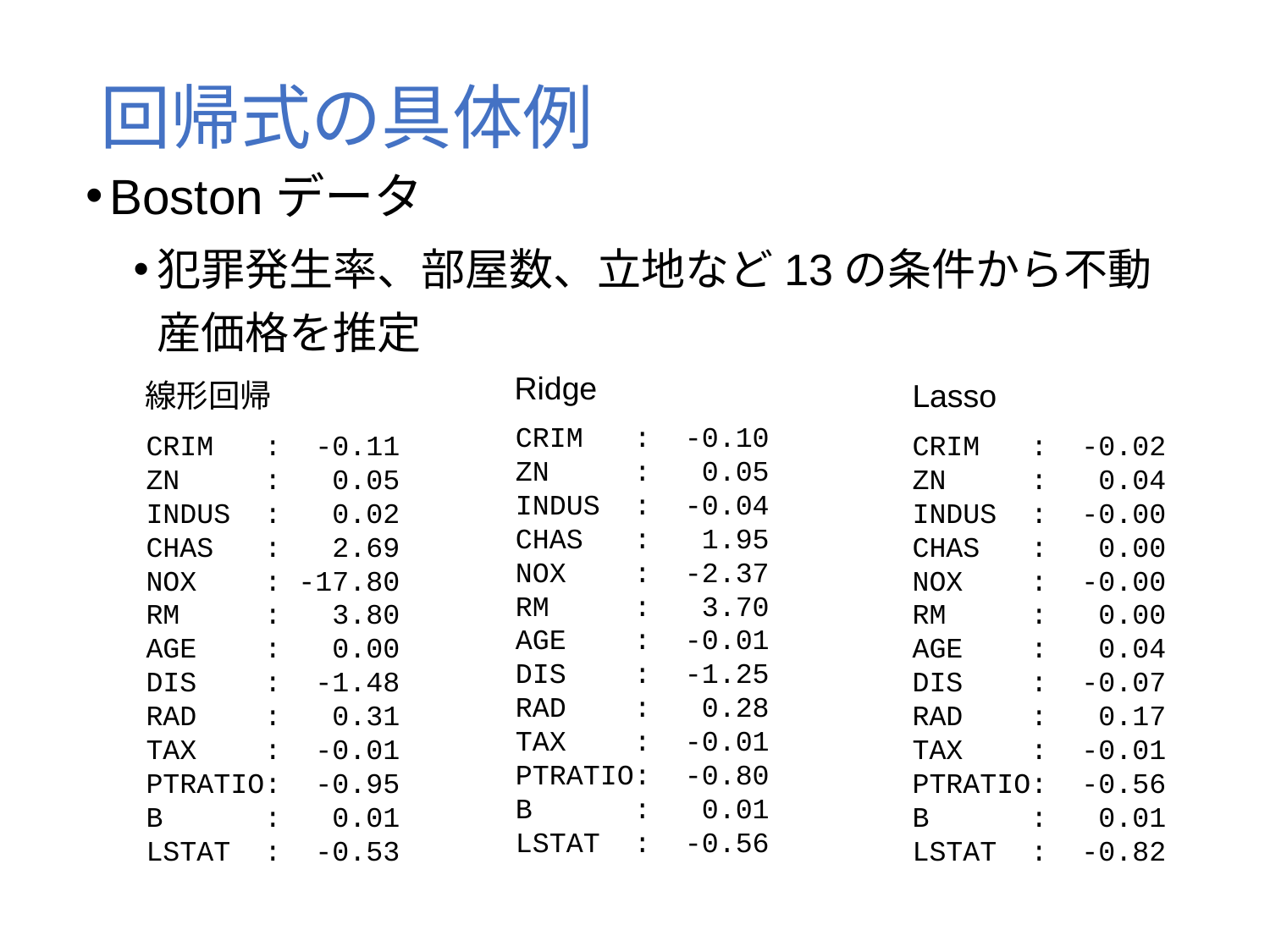

# 回帰式の具体例
Bostonデータ
犯罪発生率、部屋数、立地など13の条件から不動産価格を推定
Ridge
線形回帰
Lasso
CRIM   :  -0.10
ZN     :   0.05
INDUS  :  -0.04
CHAS   :   1.95
NOX    :  -2.37
RM     :   3.70
AGE    :  -0.01
DIS    :  -1.25
RAD    :   0.28
TAX    :  -0.01
PTRATIO:  -0.80
B      :   0.01
LSTAT  :  -0.56
CRIM   :  -0.11
ZN     :   0.05
INDUS  :   0.02
CHAS   :   2.69
NOX    : -17.80
RM     :   3.80
AGE    :   0.00
DIS    :  -1.48
RAD    :   0.31
TAX    :  -0.01
PTRATIO:  -0.95
B      :   0.01
LSTAT  :  -0.53
CRIM   :  -0.02
ZN     :   0.04
INDUS  :  -0.00
CHAS   :   0.00
NOX    :  -0.00
RM     :   0.00
AGE    :   0.04
DIS    :  -0.07
RAD    :   0.17
TAX    :  -0.01
PTRATIO:  -0.56
B      :   0.01
LSTAT  :  -0.82